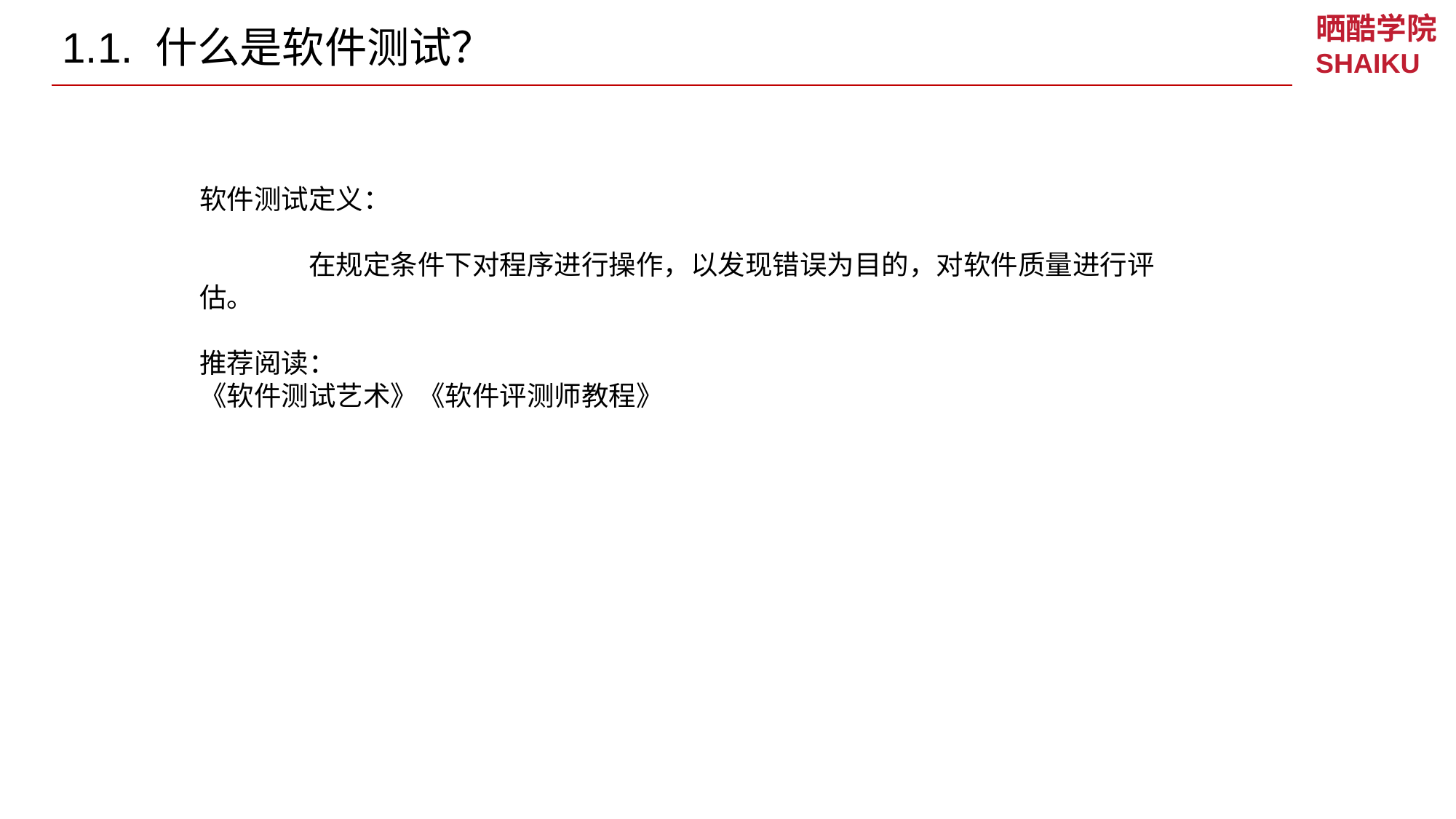

1.1. 什么是软件测试？
软件测试定义：

	在规定条件下对程序进行操作，以发现错误为目的，对软件质量进行评估。

推荐阅读：
《软件测试艺术》《软件评测师教程》